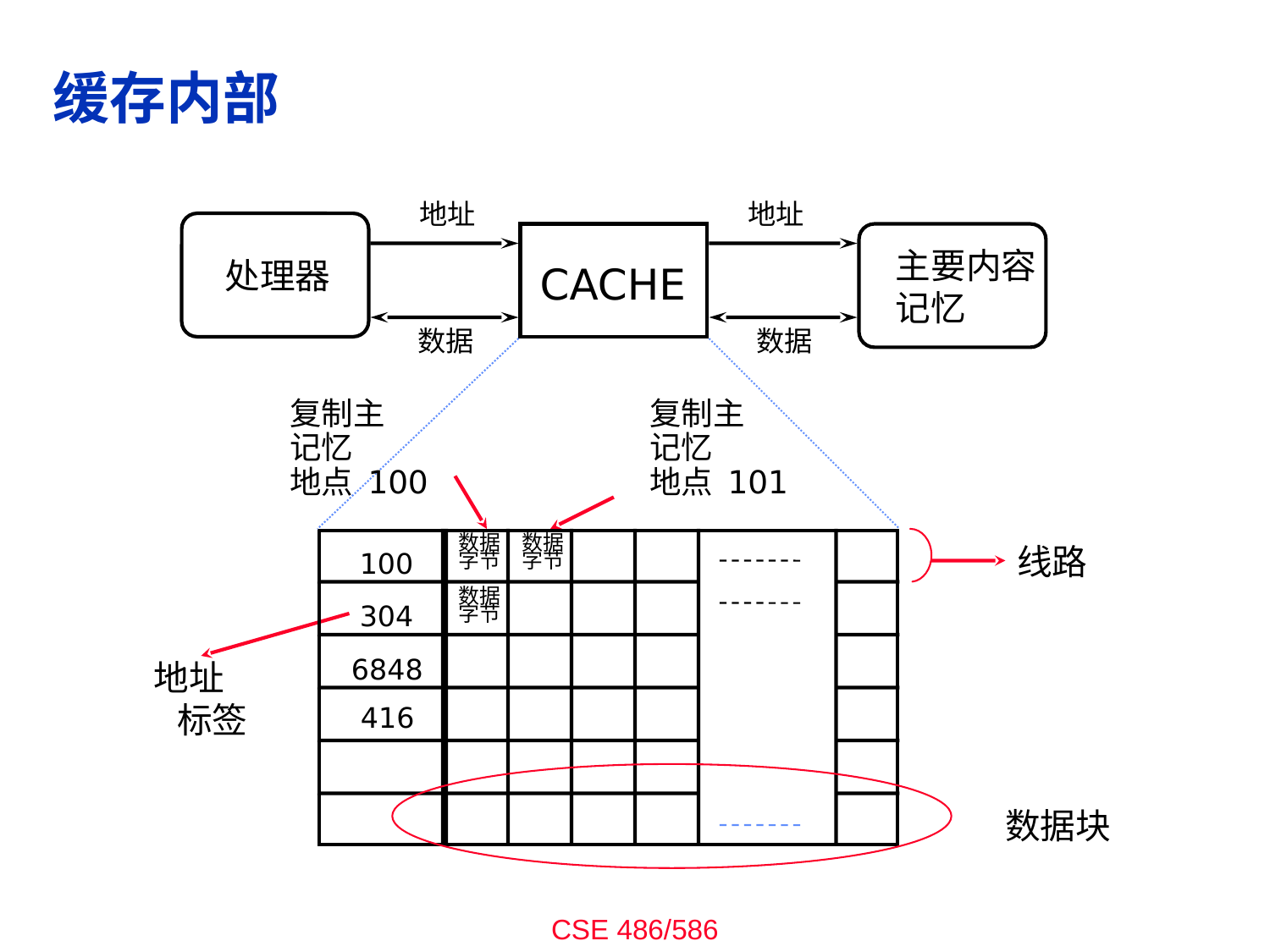

# 缓存内部
地址
地址

主要内容
记忆

处理器
CACHE
数据
数据

复制主
记忆
地点 100
复制主
记忆
地点 101

数据
字节
数据
字节

线路
100

数据
字节
304

6848
  地址
     标签

 416

数据块